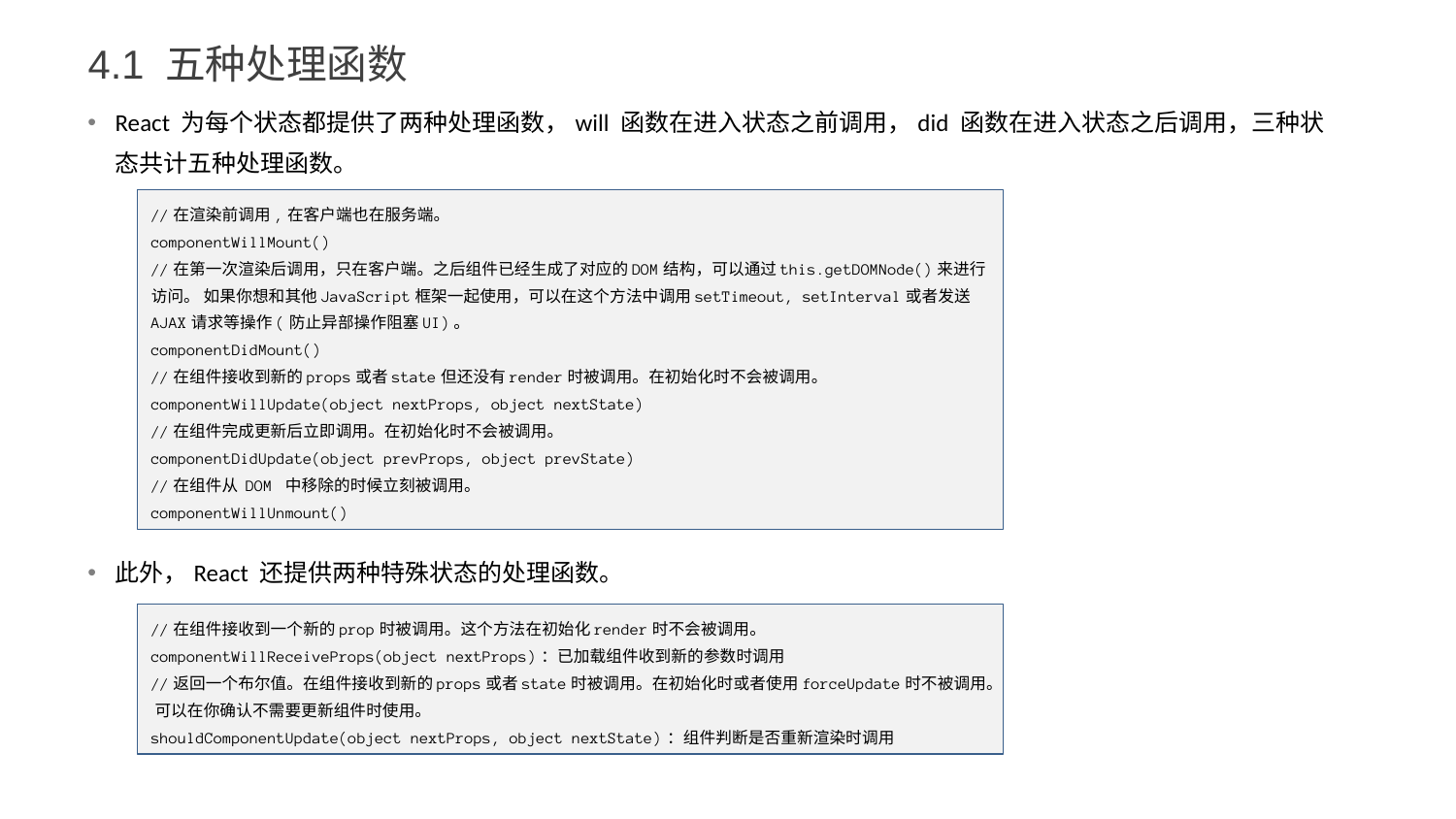

4.1 五种处理函数
React 为每个状态都提供了两种处理函数，will 函数在进入状态之前调用，did 函数在进入状态之后调用，三种状态共计五种处理函数。

此外，React 还提供两种特殊状态的处理函数。
//在渲染前调用,在客户端也在服务端。
componentWillMount()
//在第一次渲染后调用，只在客户端。之后组件已经生成了对应的DOM结构，可以通过this.getDOMNode()来进行访问。 如果你想和其他JavaScript框架一起使用，可以在这个方法中调用setTimeout, setInterval或者发送AJAX请求等操作(防止异部操作阻塞UI)。
componentDidMount()
//在组件接收到新的props或者state但还没有render时被调用。在初始化时不会被调用。
componentWillUpdate(object nextProps, object nextState)
//在组件完成更新后立即调用。在初始化时不会被调用。
componentDidUpdate(object prevProps, object prevState)
//在组件从 DOM 中移除的时候立刻被调用。
componentWillUnmount()
//在组件接收到一个新的prop时被调用。这个方法在初始化render时不会被调用。
componentWillReceiveProps(object nextProps)：已加载组件收到新的参数时调用
//返回一个布尔值。在组件接收到新的props或者state时被调用。在初始化时或者使用forceUpdate时不被调用。 可以在你确认不需要更新组件时使用。
shouldComponentUpdate(object nextProps, object nextState)：组件判断是否重新渲染时调用